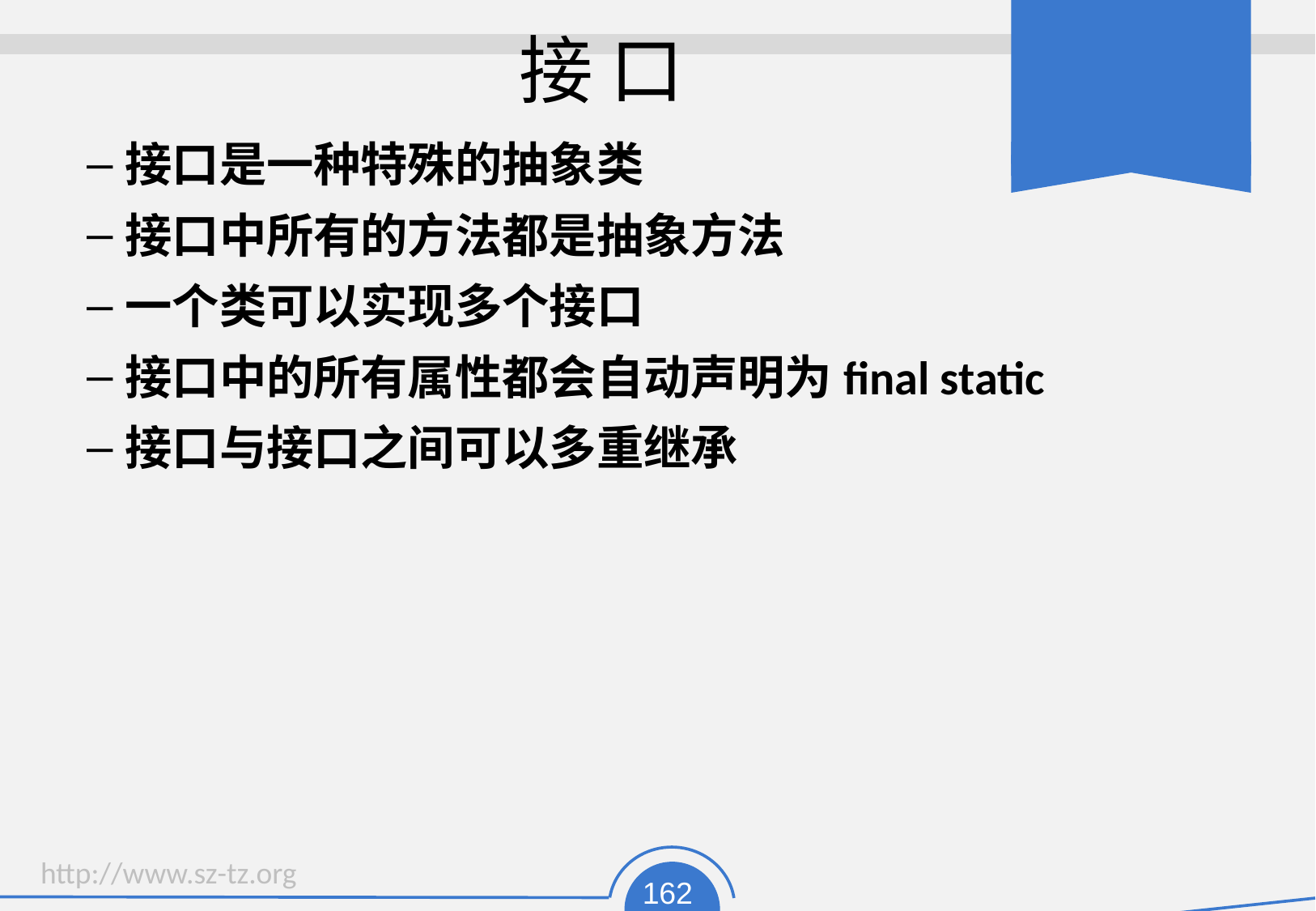

# 接 口
接口是一种特殊的抽象类
接口中所有的方法都是抽象方法
一个类可以实现多个接口
接口中的所有属性都会自动声明为final static
接口与接口之间可以多重继承